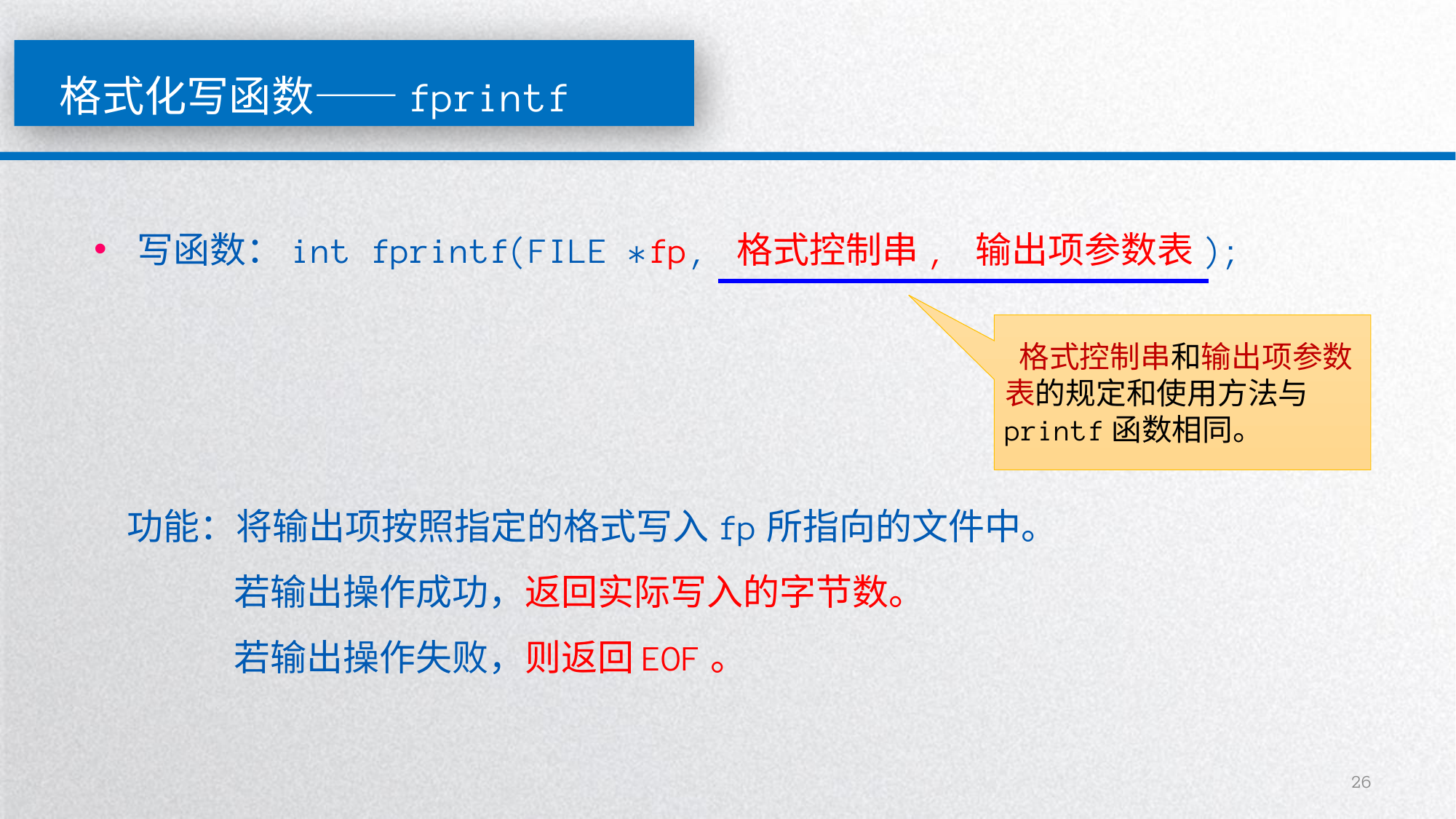

格式化写函数——fprintf
写函数：int fprintf(FILE *fp, 格式控制串, 输出项参数表);

   功能：将输出项按照指定的格式写入fp所指向的文件中。
                若输出操作成功，返回实际写入的字节数。
                若输出操作失败，则返回EOF。
 格式控制串和输出项参数表的规定和使用方法与printf函数相同。
26